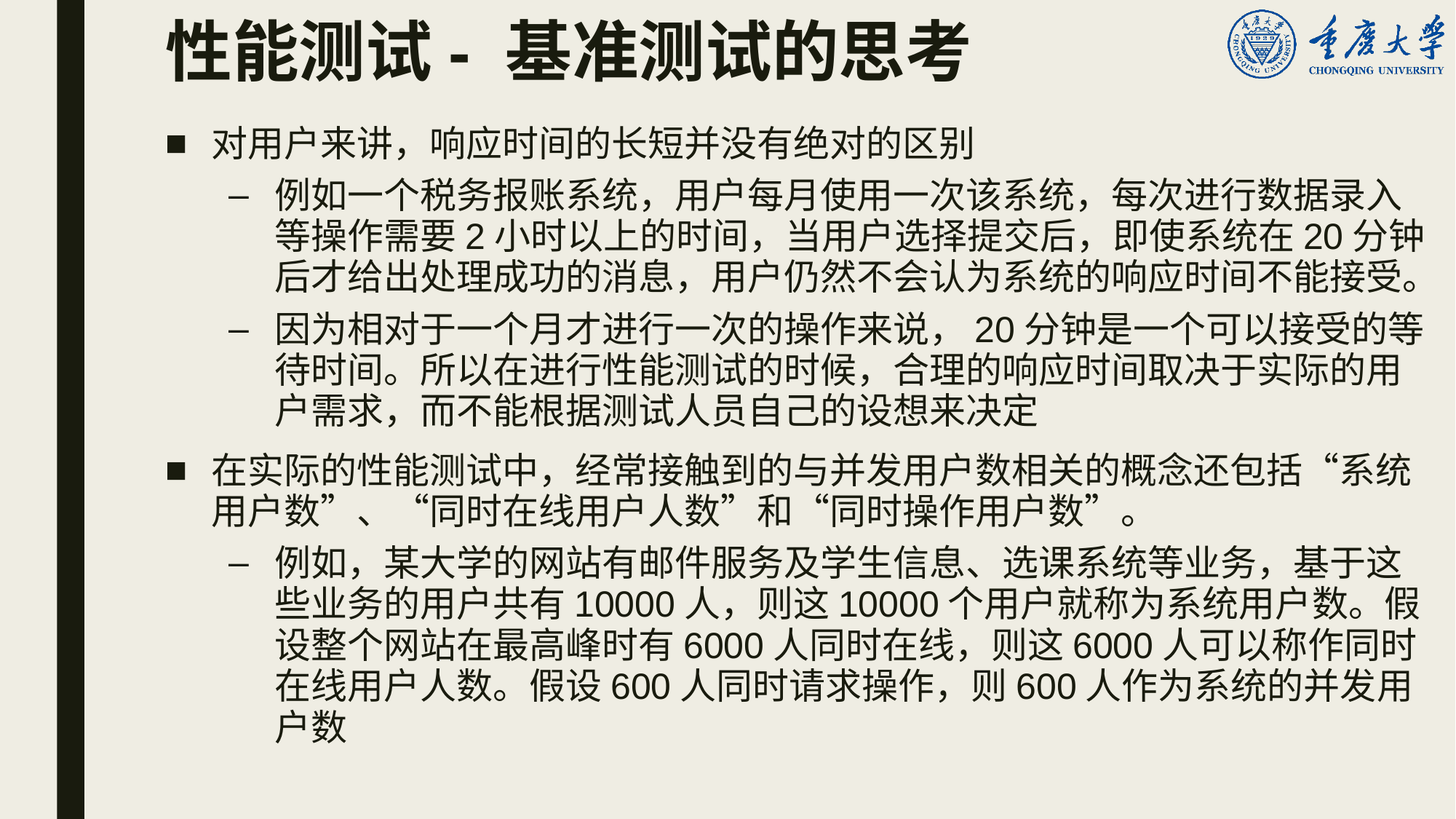

# 性能测试- 基准测试的思考
对用户来讲，响应时间的长短并没有绝对的区别
例如一个税务报账系统，用户每月使用一次该系统，每次进行数据录入等操作需要2小时以上的时间，当用户选择提交后，即使系统在20分钟后才给出处理成功的消息，用户仍然不会认为系统的响应时间不能接受。
因为相对于一个月才进行一次的操作来说，20分钟是一个可以接受的等待时间。所以在进行性能测试的时候，合理的响应时间取决于实际的用户需求，而不能根据测试人员自己的设想来决定
在实际的性能测试中，经常接触到的与并发用户数相关的概念还包括“系统用户数”、“同时在线用户人数”和“同时操作用户数”。
例如，某大学的网站有邮件服务及学生信息、选课系统等业务，基于这些业务的用户共有10000人，则这10000个用户就称为系统用户数。假设整个网站在最高峰时有6000人同时在线，则这6000人可以称作同时在线用户人数。假设600人同时请求操作，则600人作为系统的并发用户数